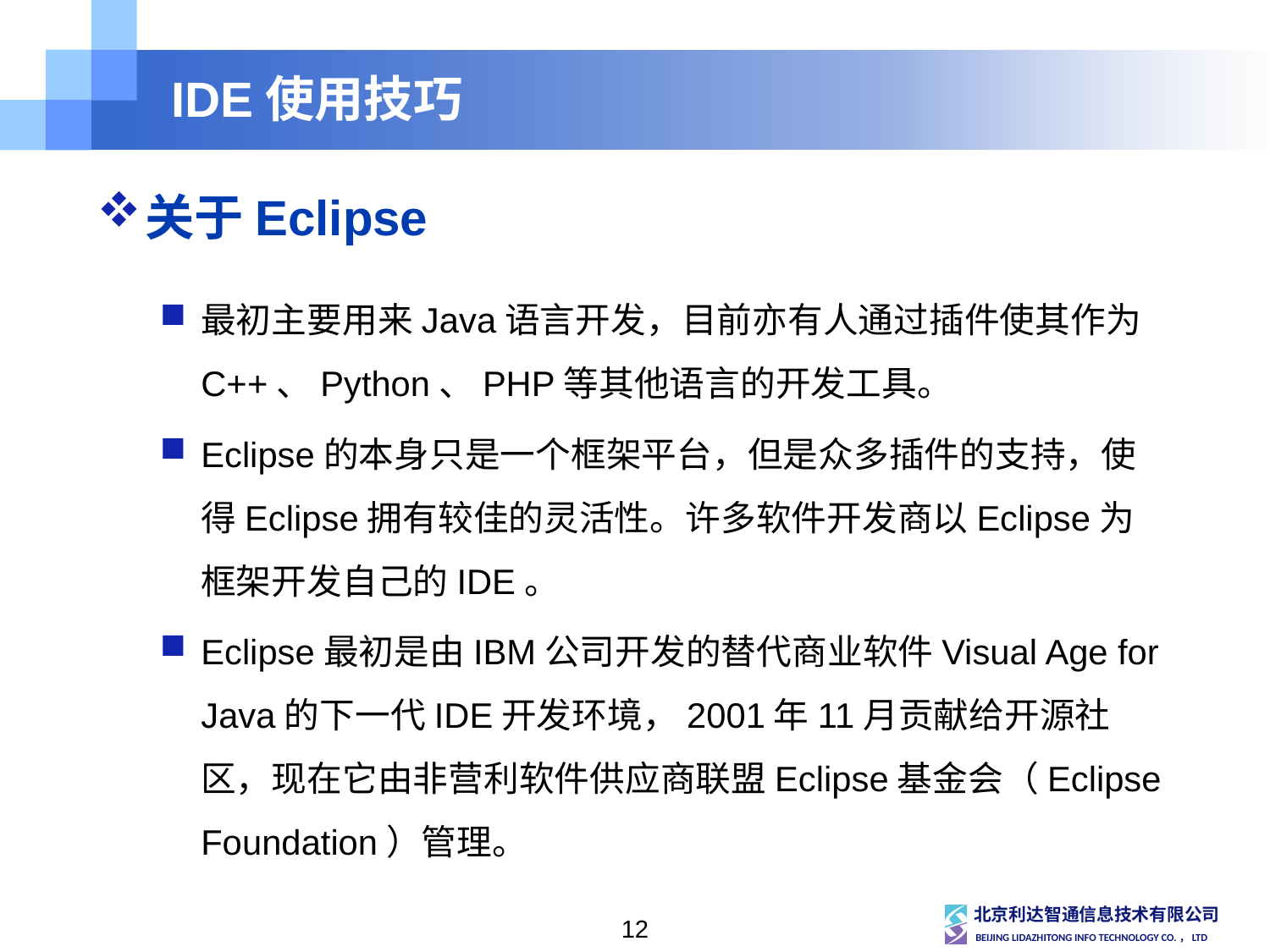

# IDE使用技巧
关于Eclipse

最初主要用来Java语言开发，目前亦有人通过插件使其作为C++、Python、PHP等其他语言的开发工具。
Eclipse的本身只是一个框架平台，但是众多插件的支持，使得Eclipse拥有较佳的灵活性。许多软件开发商以Eclipse为框架开发自己的IDE。
Eclipse最初是由IBM公司开发的替代商业软件Visual Age for Java的下一代IDE开发环境，2001年11月贡献给开源社区，现在它由非营利软件供应商联盟Eclipse基金会（Eclipse Foundation）管理。
12